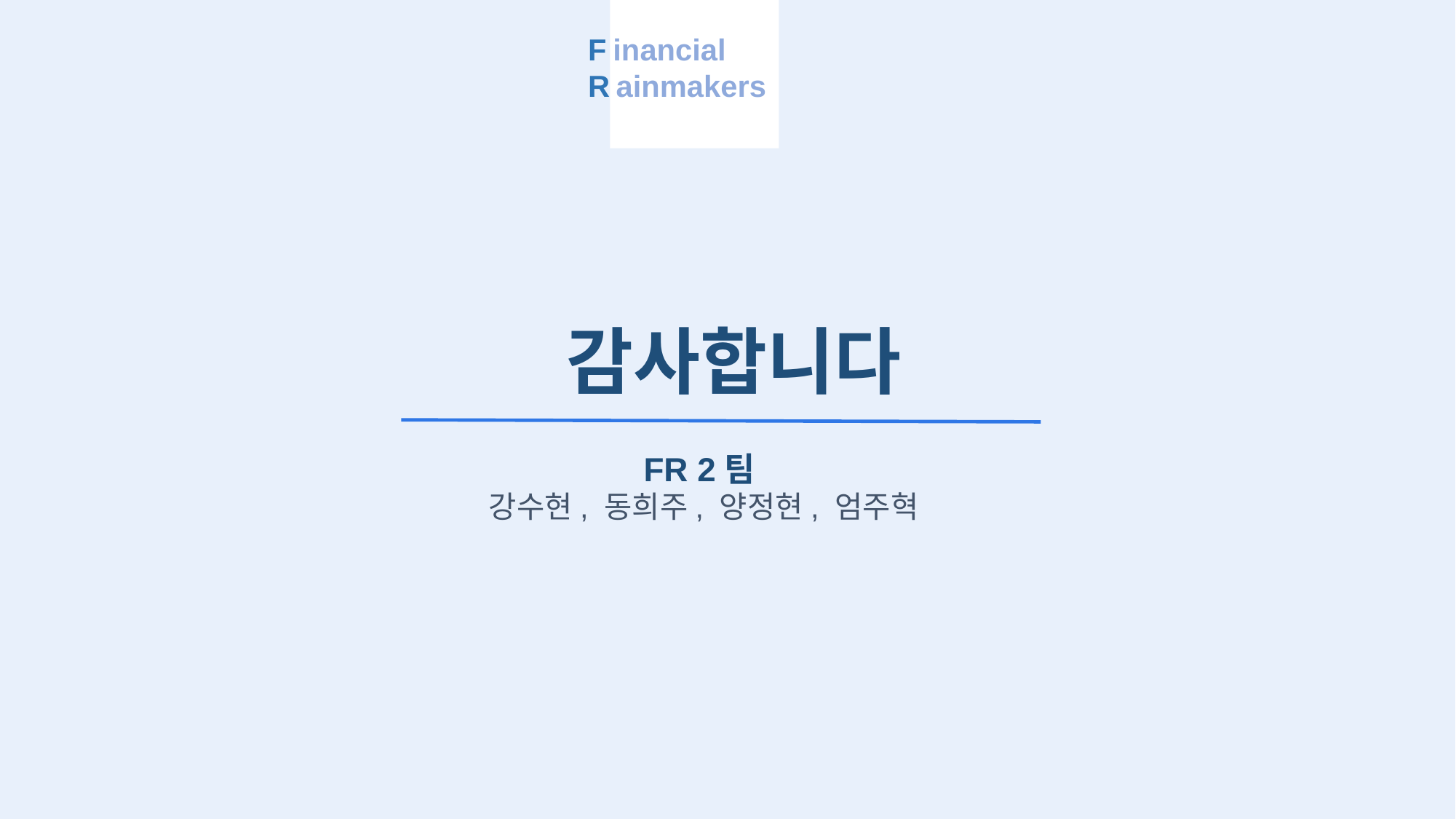

F  inancial
R ainmakers
감사합니다
FR 2팀
강수현, 동희주, 양정현, 엄주혁